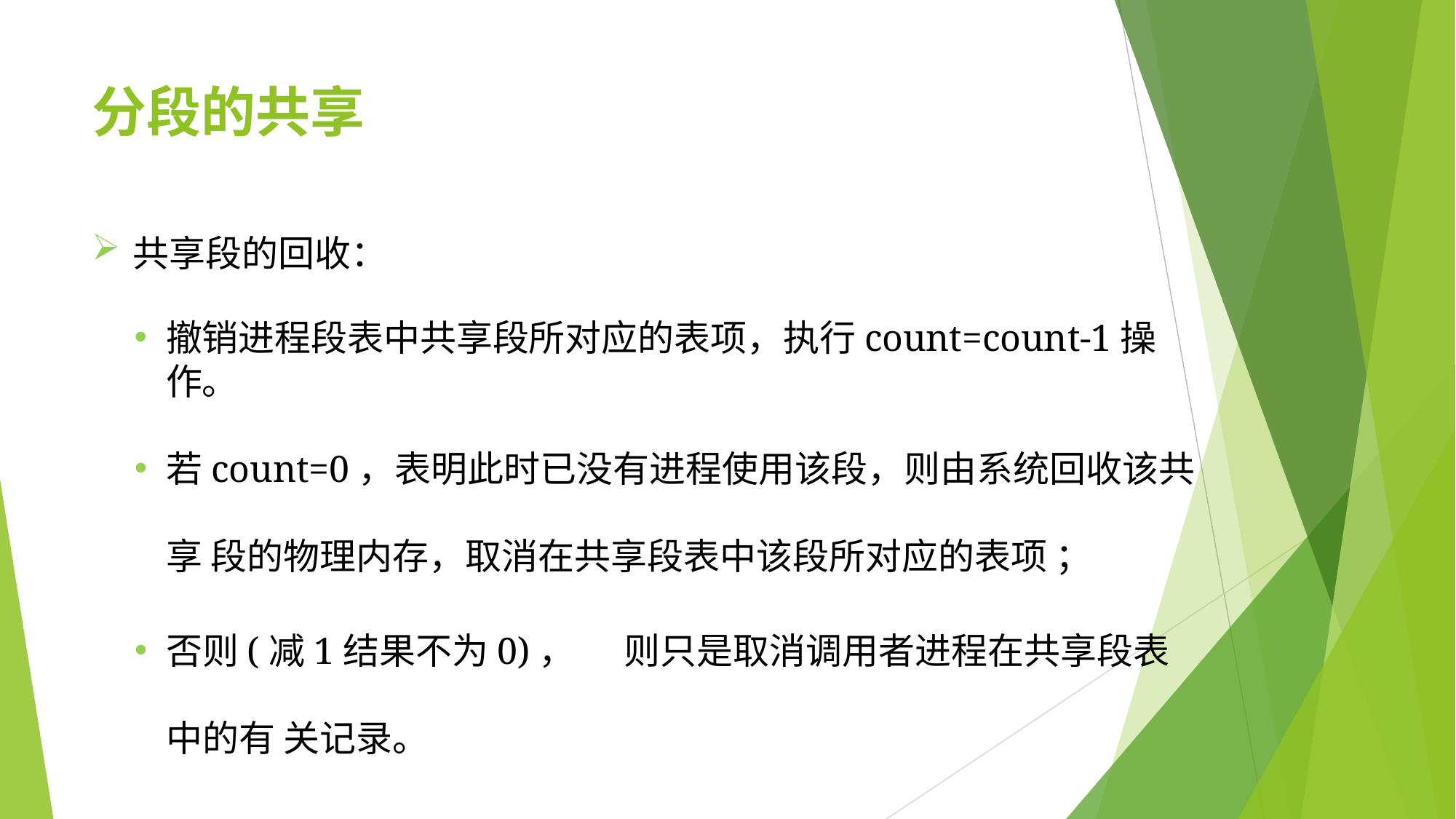

# 分段的共享
共享段的回收：

撤销进程段表中共享段所对应的表项，执行count=count-1操作。
若count=0，表明此时已没有进程使用该段，则由系统回收该共享 段的物理内存，取消在共享段表中该段所对应的表项 ；
否则(减1结果不为0)，	则只是取消调用者进程在共享段表中的有 关记录。